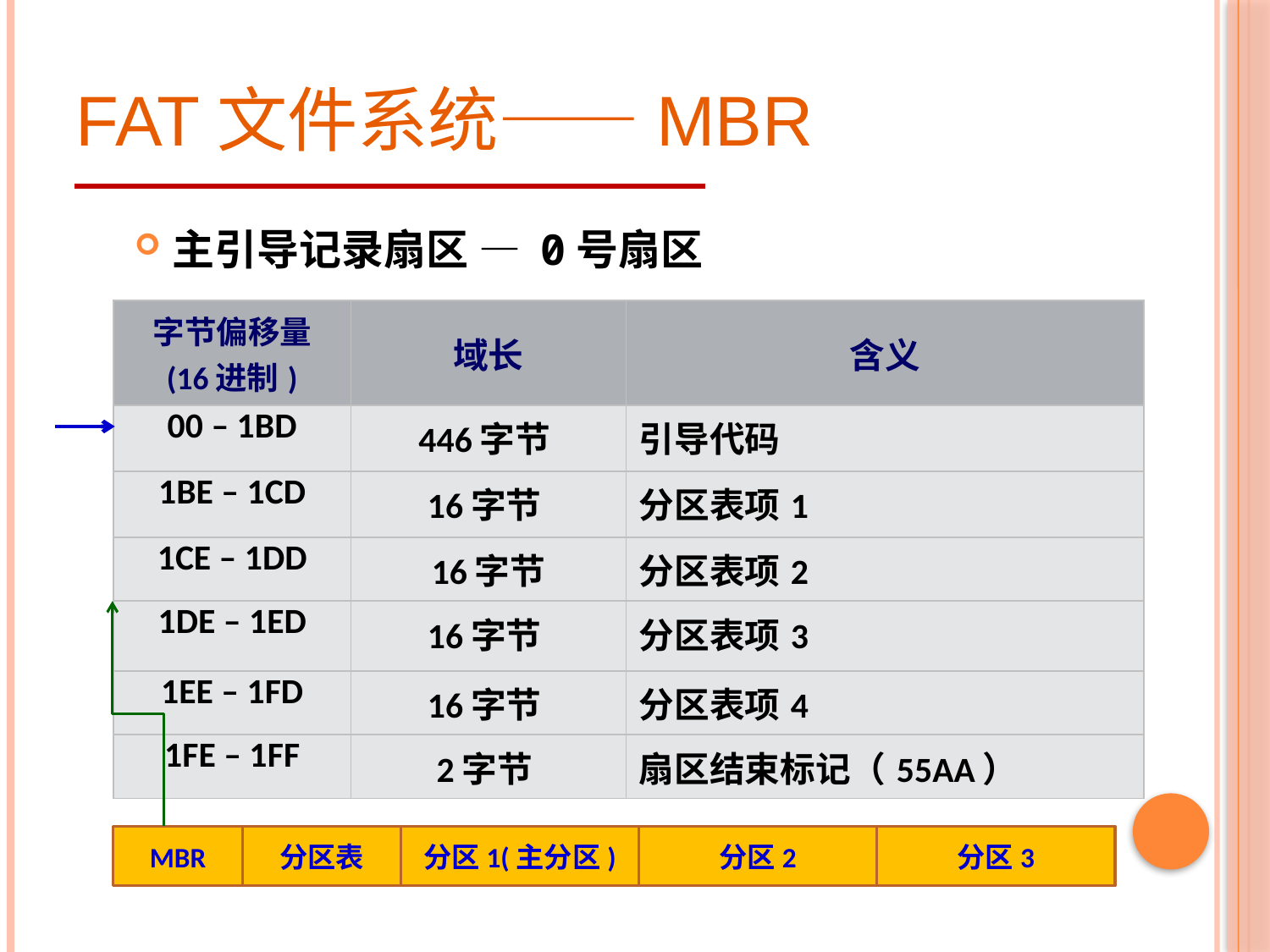

# FAT文件系统——MBR
主引导记录扇区 — 0号扇区
| 字节偏移量 (16进制) | 域长 | 含义 |
| --- | --- | --- |
| 00 – 1BD | 446字节 | 引导代码 |
| 1BE – 1CD | 16字节 | 分区表项1 |
| 1CE – 1DD | 16字节 | 分区表项2 |
| 1DE – 1ED | 16字节 | 分区表项3 |
| 1EE – 1FD | 16字节 | 分区表项4 |
| 1FE – 1FF | 2字节 | 扇区结束标记（55AA） |
MBR
分区表
分区1(主分区)
分区2
分区3